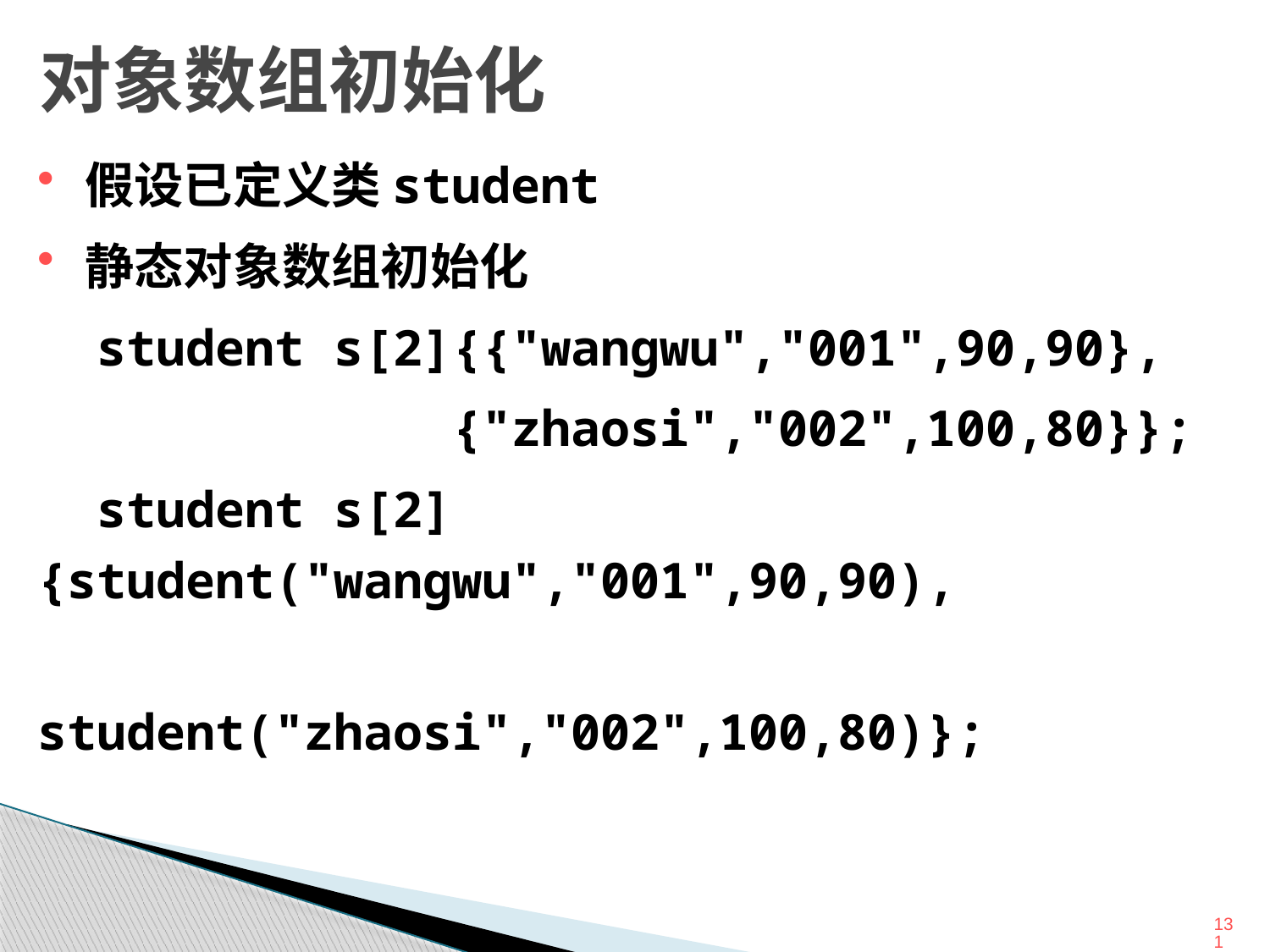

# 对象数组初始化
假设已定义类student
静态对象数组初始化
  student s[2]{{"wangwu","001",90,90},
              {"zhaosi","002",100,80}};
  student s[2]{student("wangwu","001",90,90),
              student("zhaosi","002",100,80)};

131